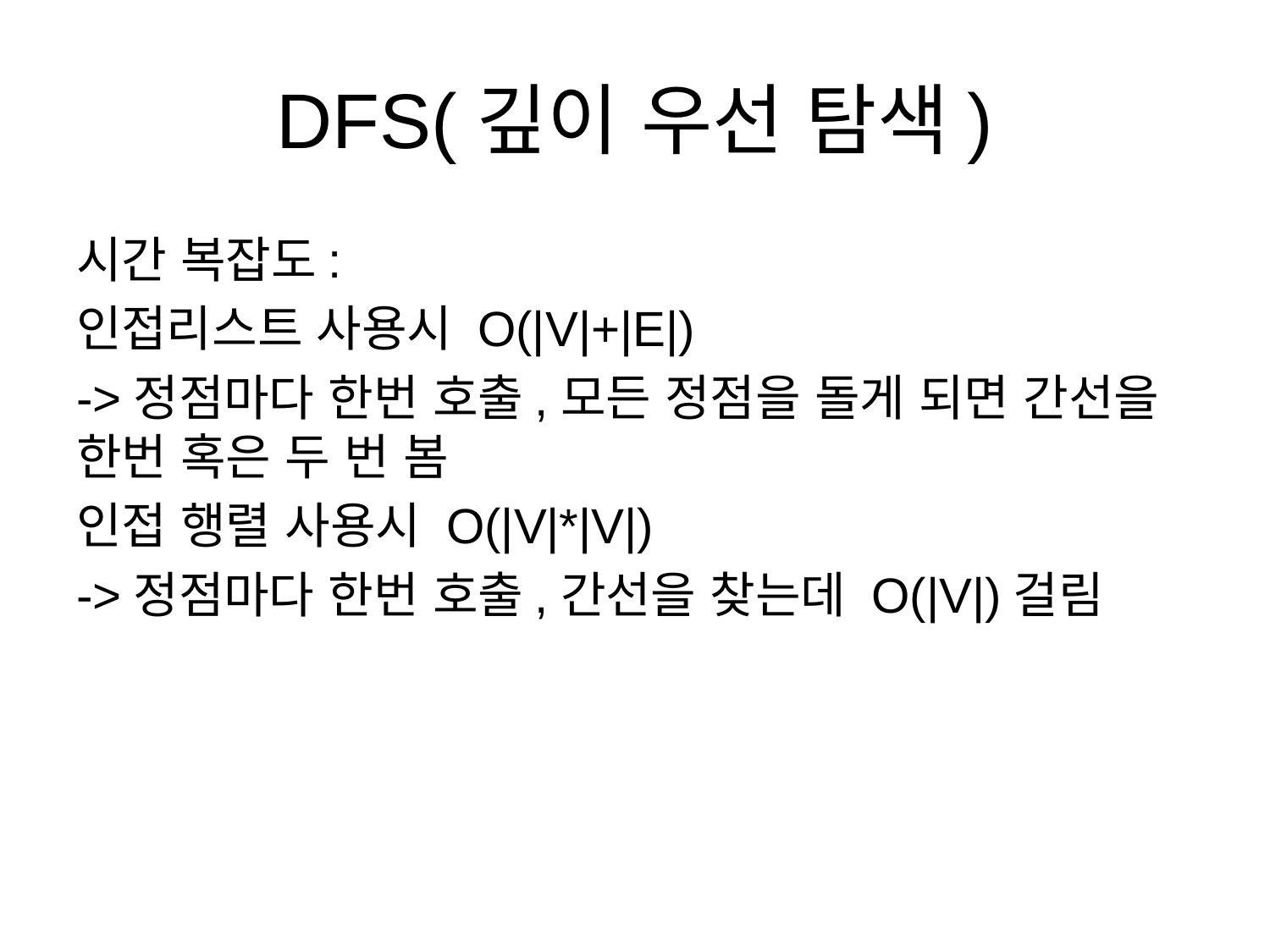

# DFS(깊이 우선 탐색)
시간 복잡도:
인접리스트 사용시 O(|V|+|E|)
->정점마다 한번 호출,모든 정점을 돌게 되면 간선을 한번 혹은 두 번 봄
인접 행렬 사용시 O(|V|*|V|)
->정점마다 한번 호출,간선을 찾는데 O(|V|)걸림